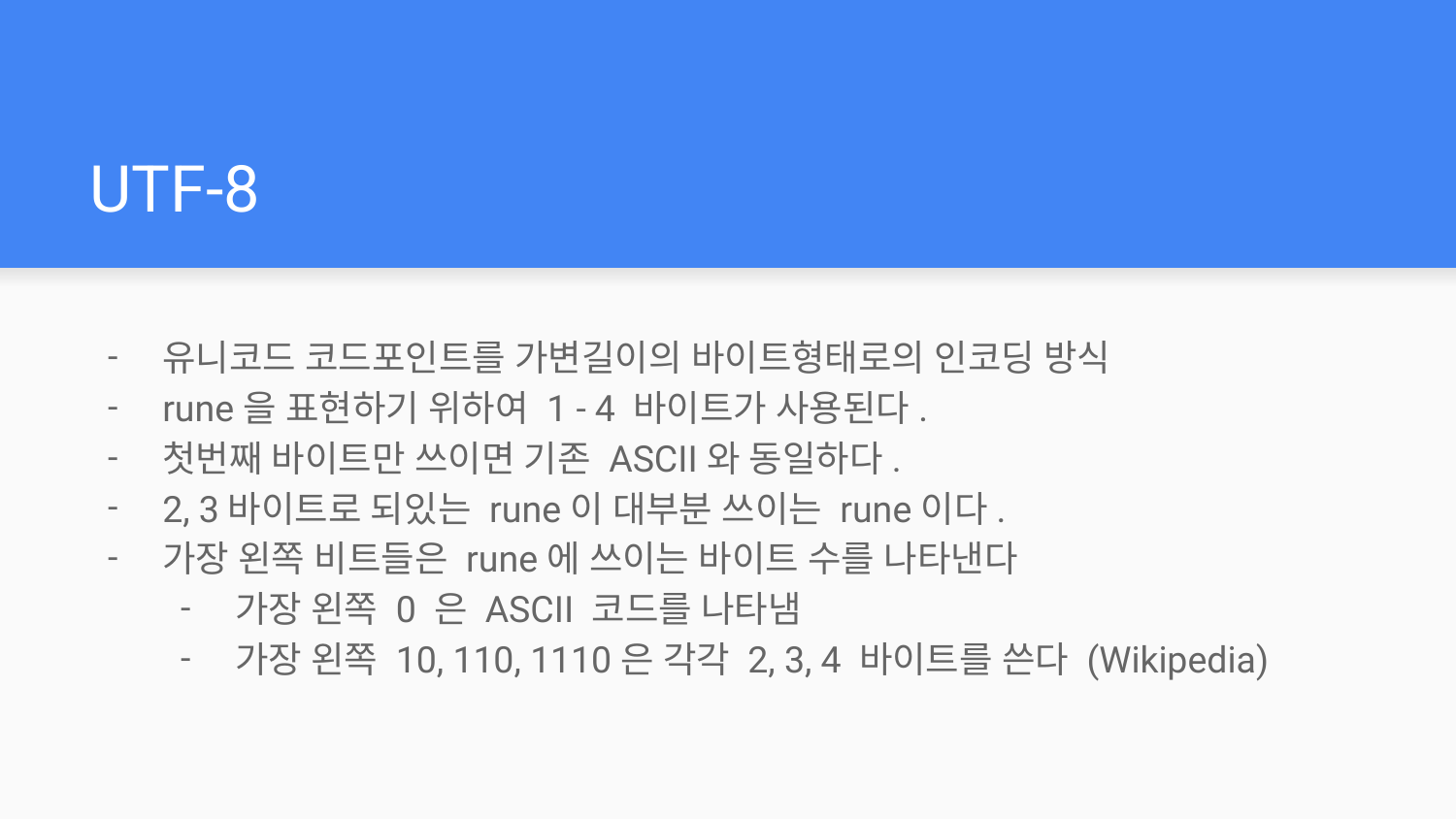

# UTF-8
유니코드 코드포인트를 가변길이의 바이트형태로의 인코딩 방식
rune을 표현하기 위하여 1 - 4 바이트가 사용된다.
첫번째 바이트만 쓰이면 기존 ASCII와 동일하다.
2, 3바이트로 되있는 rune이 대부분 쓰이는 rune이다.
가장 왼쪽 비트들은 rune에 쓰이는 바이트 수를 나타낸다
가장 왼쪽 0 은 ASCII 코드를 나타냄
가장 왼쪽 10, 110, 1110은 각각 2, 3, 4 바이트를 쓴다 (Wikipedia)